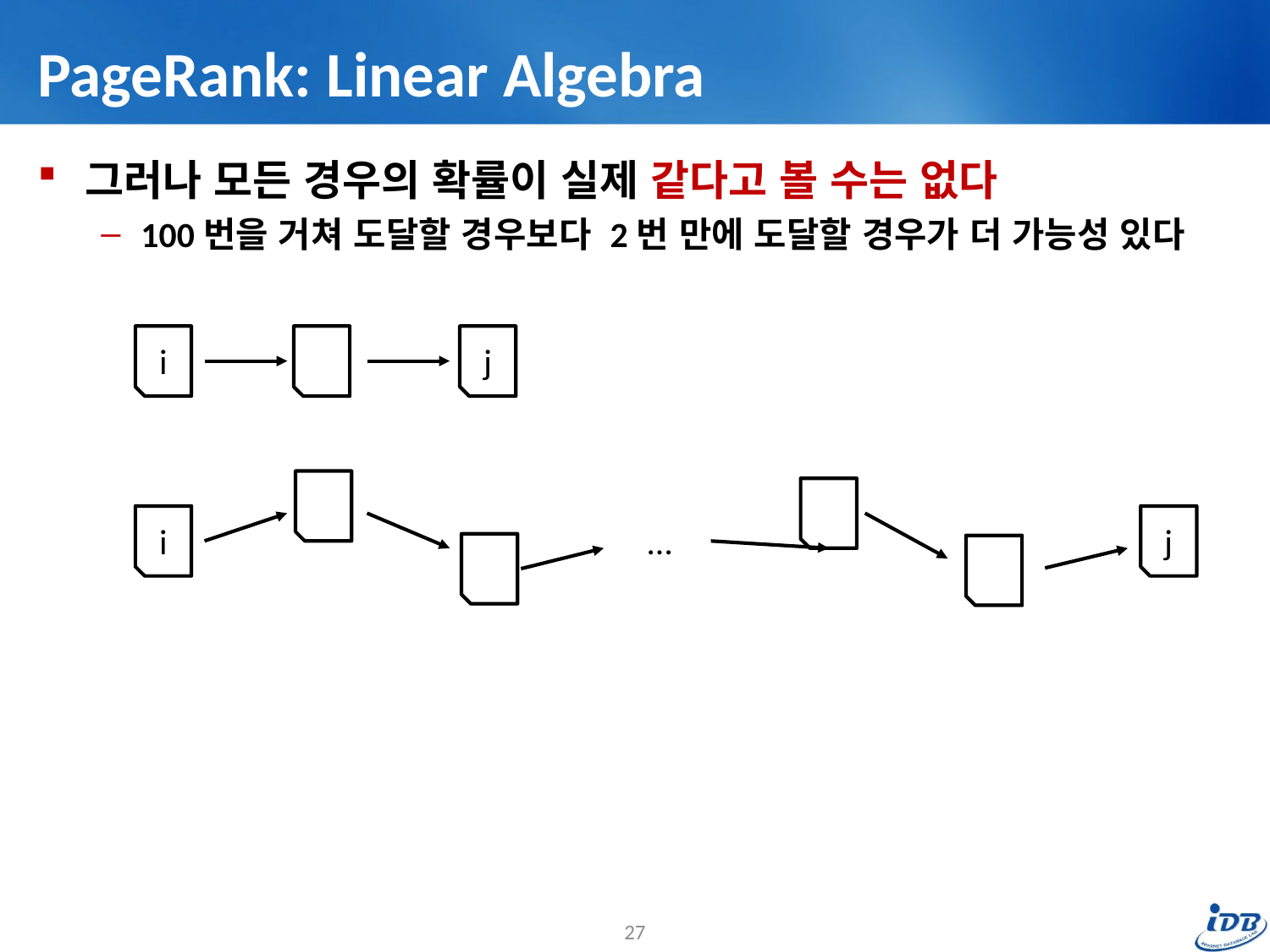

# PageRank: Linear Algebra
그러나 모든 경우의 확률이 실제 같다고 볼 수는 없다
100번을 거쳐 도달할 경우보다 2번 만에 도달할 경우가 더 가능성 있다

i
j

i
…
j

27